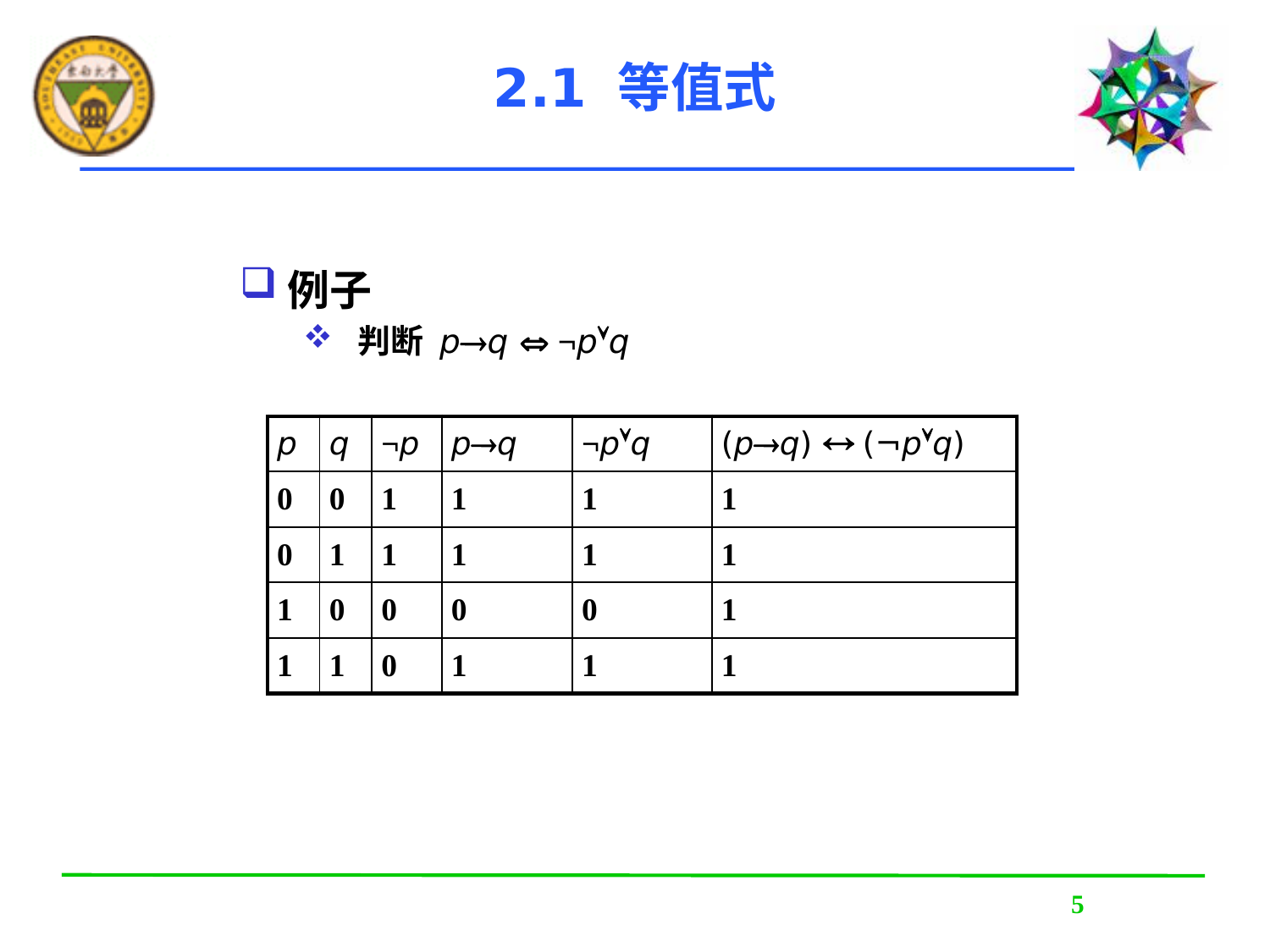

# 2.1 等值式
例子
 判断 p→q ⇔ ¬p∨q

| p | q | ¬p | p→q | ¬p∨q | (p→q) ↔ (¬p∨q) |
| --- | --- | --- | --- | --- | --- |
| 0 | 0 | 1 | 1 | 1 | 1 |
| 0 | 1 | 1 | 1 | 1 | 1 |
| 1 | 0 | 0 | 0 | 0 | 1 |
| 1 | 1 | 0 | 1 | 1 | 1 |